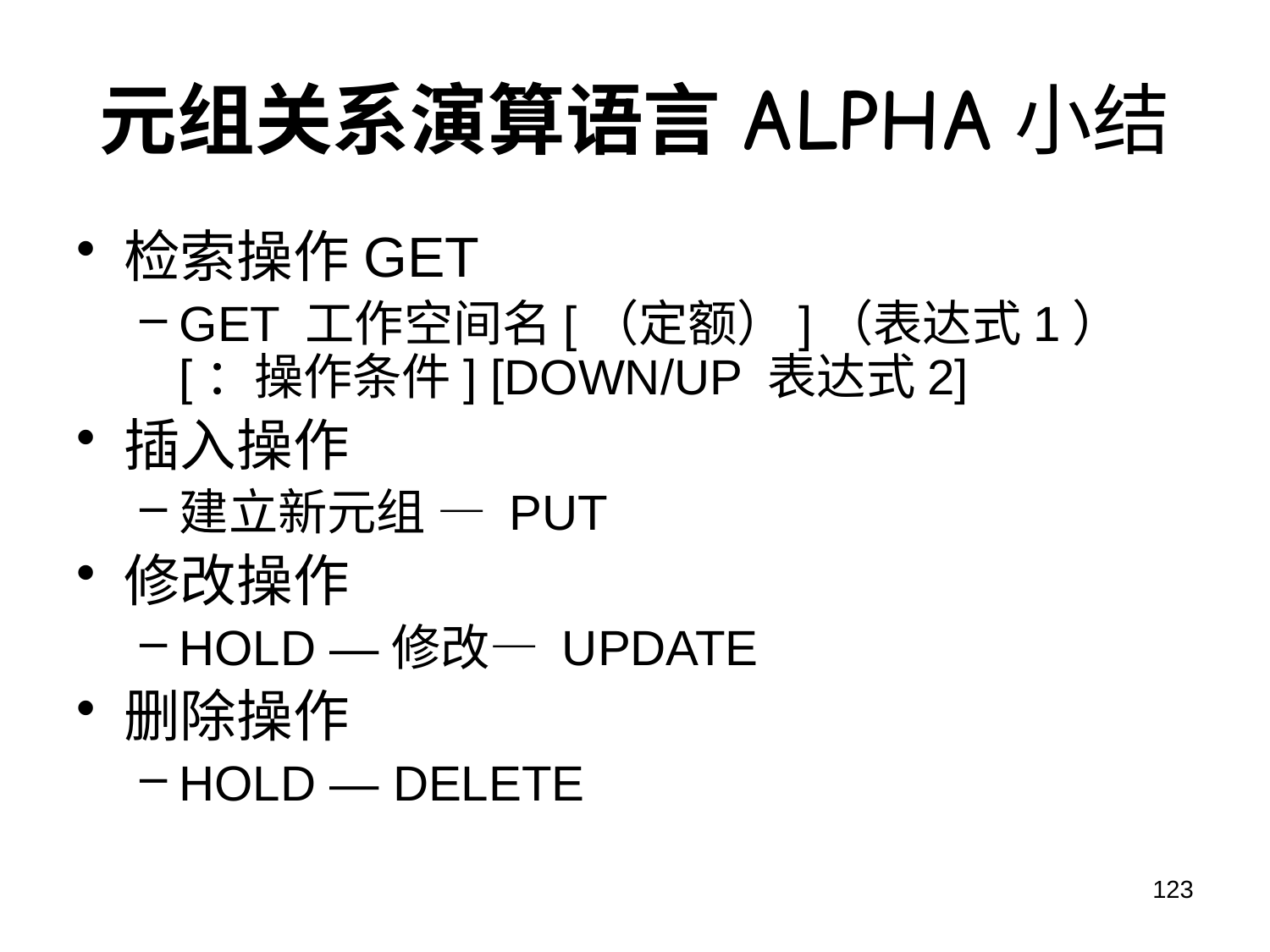

# 元组关系演算语言ALPHA小结
检索操作GET
GET 工作空间名[（定额）]（表达式1）[：操作条件] [DOWN/UP 表达式2]
插入操作
建立新元组 — PUT
修改操作
HOLD —修改— UPDATE
删除操作
HOLD — DELETE
123